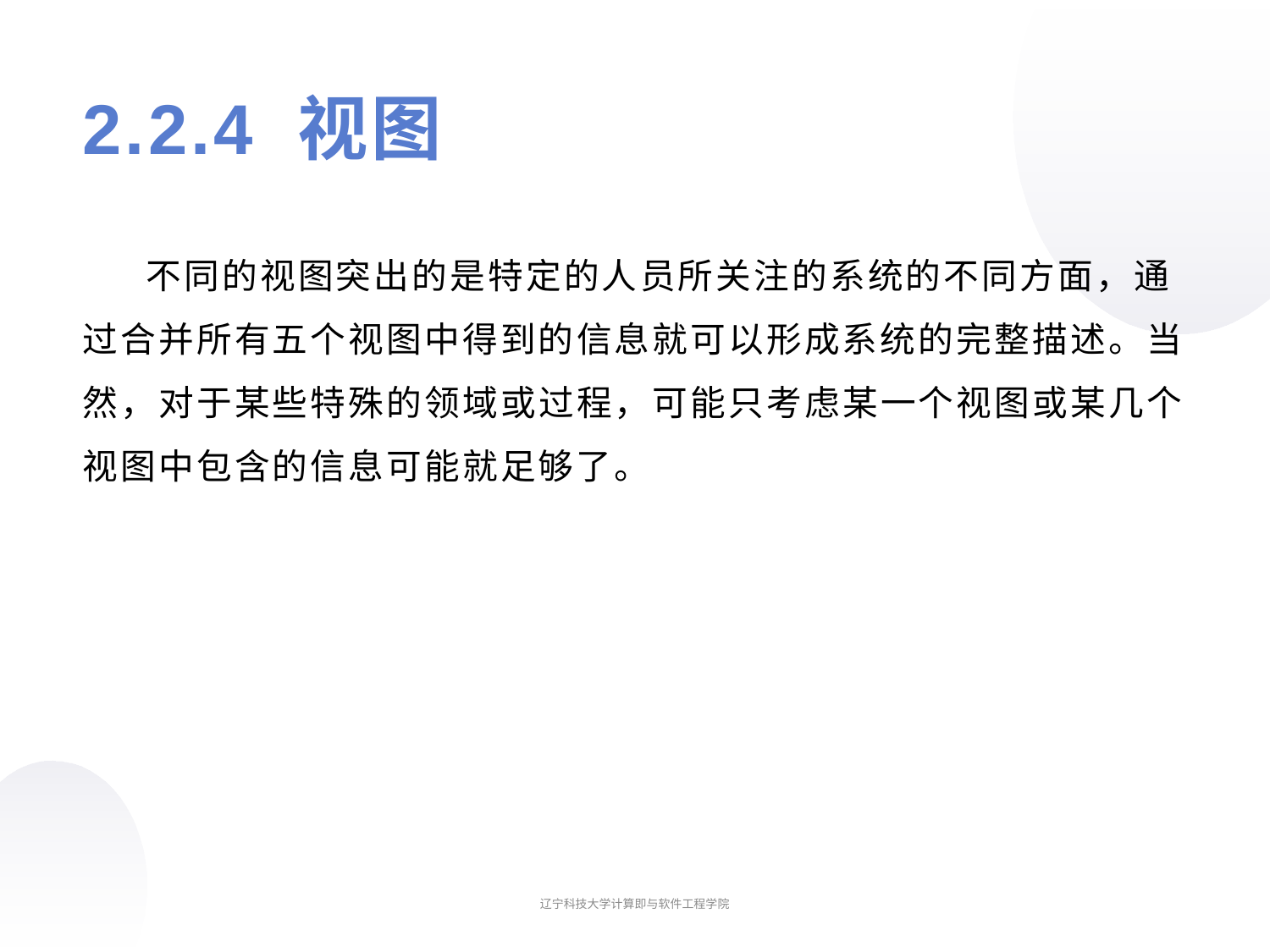

# 2.2.4 视图
不同的视图突出的是特定的人员所关注的系统的不同方面，通过合并所有五个视图中得到的信息就可以形成系统的完整描述。当然，对于某些特殊的领域或过程，可能只考虑某一个视图或某几个视图中包含的信息可能就足够了。

辽宁科技大学计算即与软件工程学院
44